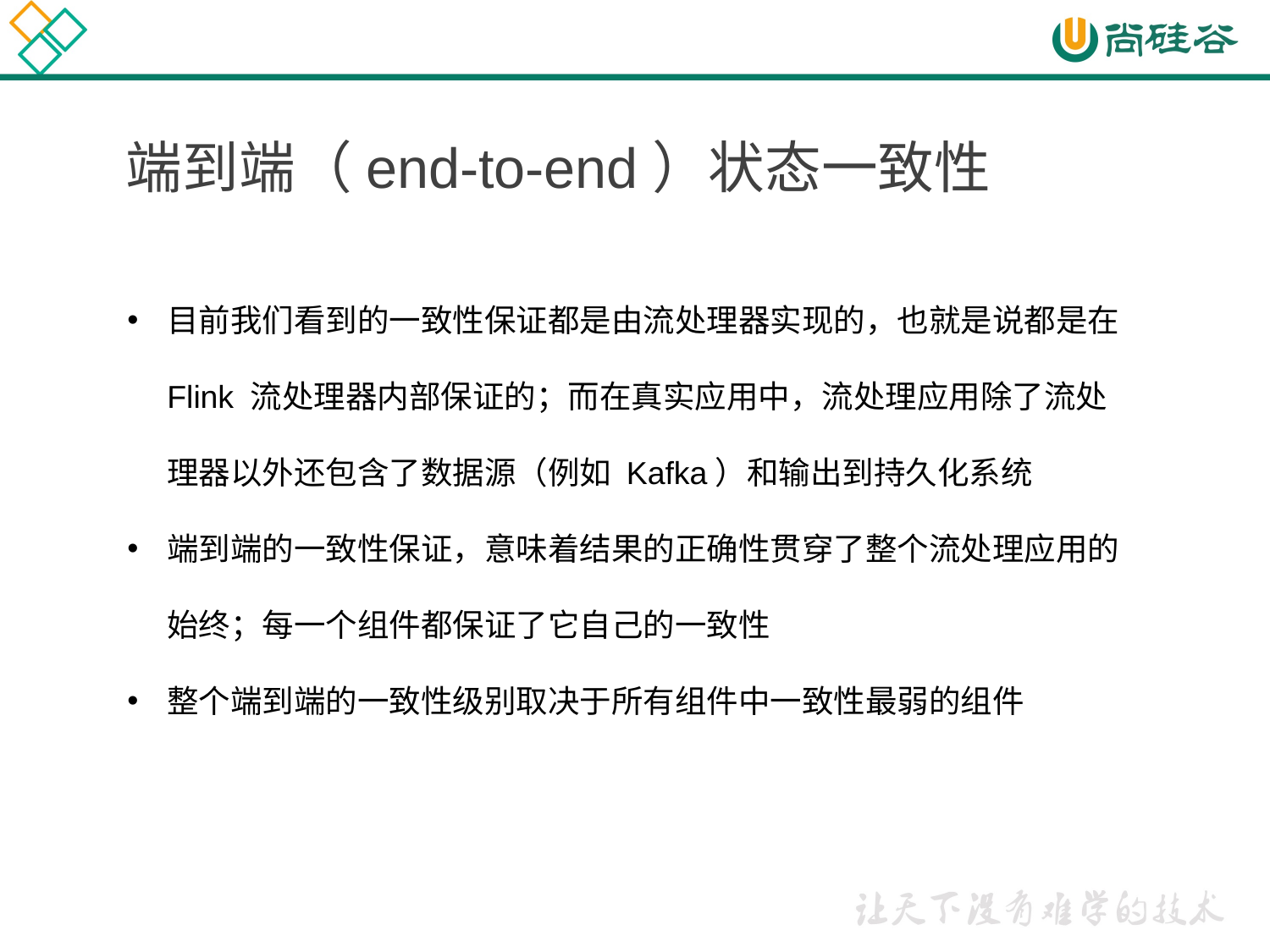

端到端（end-to-end）状态一致性
目前我们看到的一致性保证都是由流处理器实现的，也就是说都是在 Flink 流处理器内部保证的；而在真实应用中，流处理应用除了流处理器以外还包含了数据源（例如 Kafka）和输出到持久化系统
端到端的一致性保证，意味着结果的正确性贯穿了整个流处理应用的始终；每一个组件都保证了它自己的一致性
整个端到端的一致性级别取决于所有组件中一致性最弱的组件